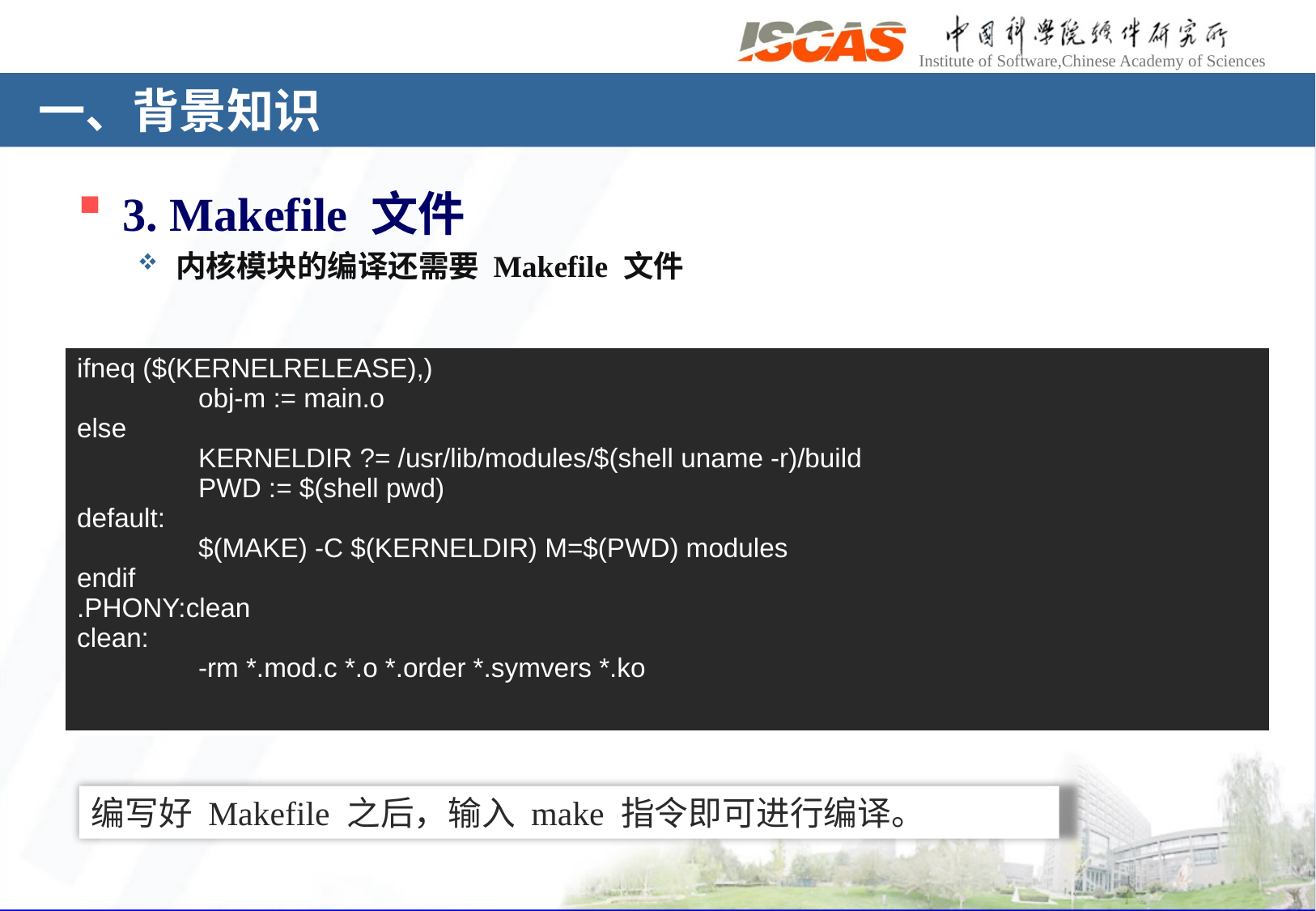

# 一、背景知识
3. Makefile 文件
内核模块的编译还需要 Makefile 文件

| ifneq ($(KERNELRELEASE),) obj-m := main.o else KERNELDIR ?= /usr/lib/modules/$(shell uname -r)/build PWD := $(shell pwd) default: $(MAKE) -C $(KERNELDIR) M=$(PWD) modules endif .PHONY:clean clean: -rm \*.mod.c \*.o \*.order \*.symvers \*.ko |
| --- |
编写好 Makefile 之后，输入 make 指令即可进行编译。